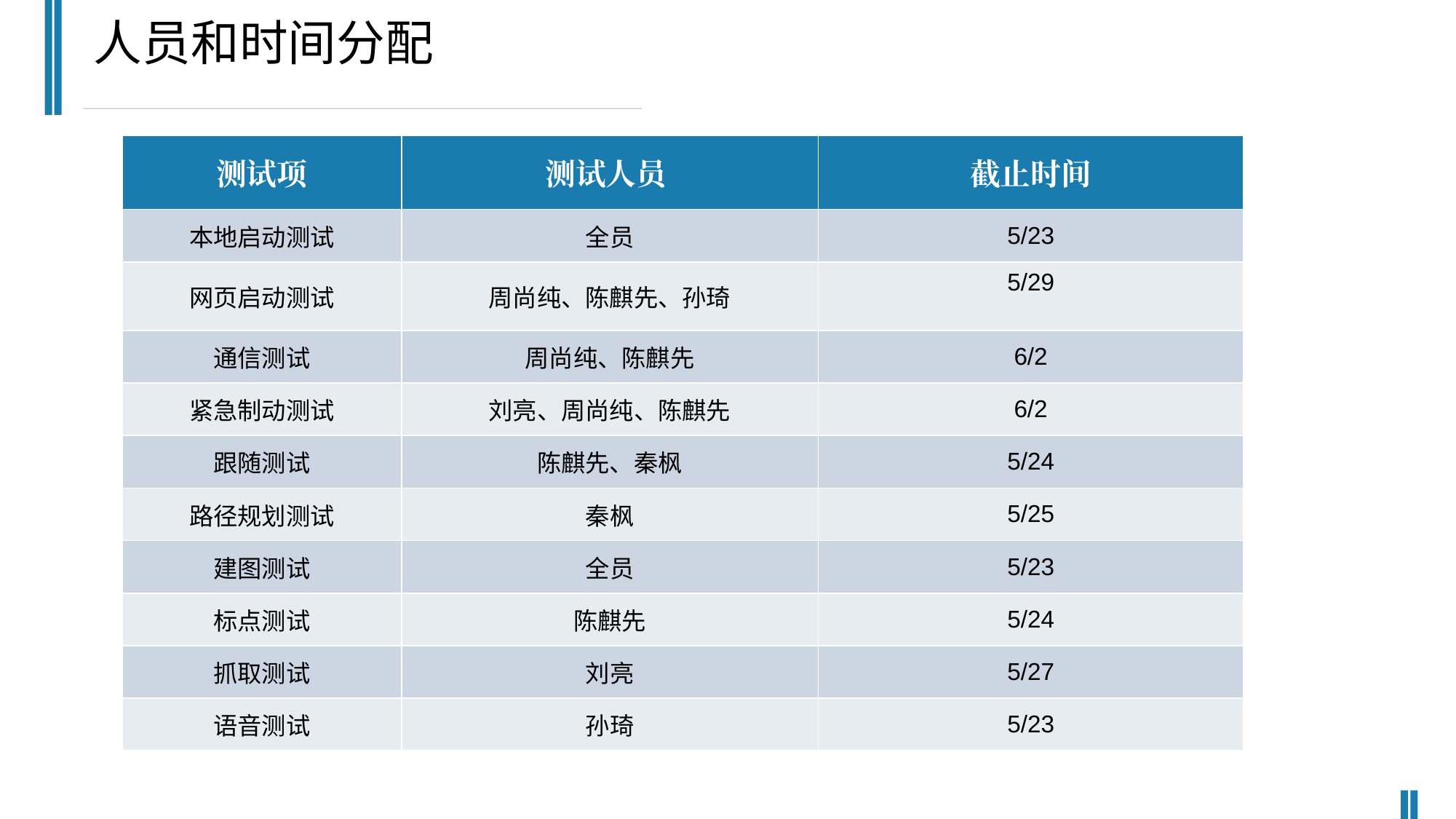

人员和时间分配

| 测试项 | 测试人员 | 截止时间 |
| --- | --- | --- |
| 本地启动测试 | 全员 | 5/23 |
| 网页启动测试 | 周尚纯、陈麒先、孙琦 | 5/29 |
| 通信测试 | 周尚纯、陈麒先 | 6/2 |
| 紧急制动测试 | 刘亮、周尚纯、陈麒先 | 6/2 |
| 跟随测试 | 陈麒先、秦枫 | 5/24 |
| 路径规划测试 | 秦枫 | 5/25 |
| 建图测试 | 全员 | 5/23 |
| 标点测试 | 陈麒先 | 5/24 |
| 抓取测试 | 刘亮 | 5/27 |
| 语音测试 | 孙琦 | 5/23 |